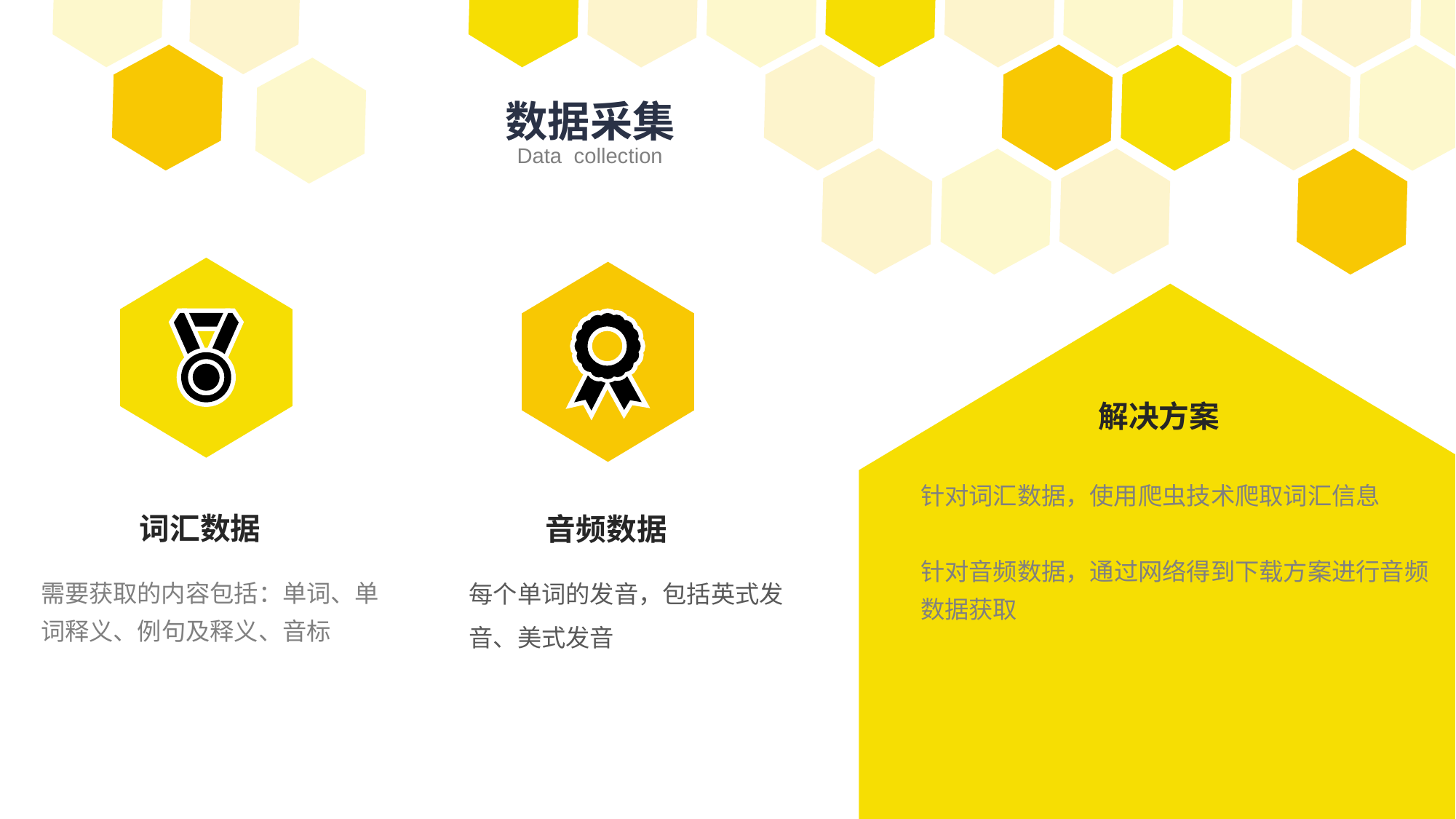

数据采集
Data  collection

解决方案
针对词汇数据，使用爬虫技术爬取词汇信息

针对音频数据，通过网络得到下载方案进行音频数据获取
词汇数据
音频数据
每个单词的发音，包括英式发音、美式发音
需要获取的内容包括：单词、单词释义、例句及释义、音标